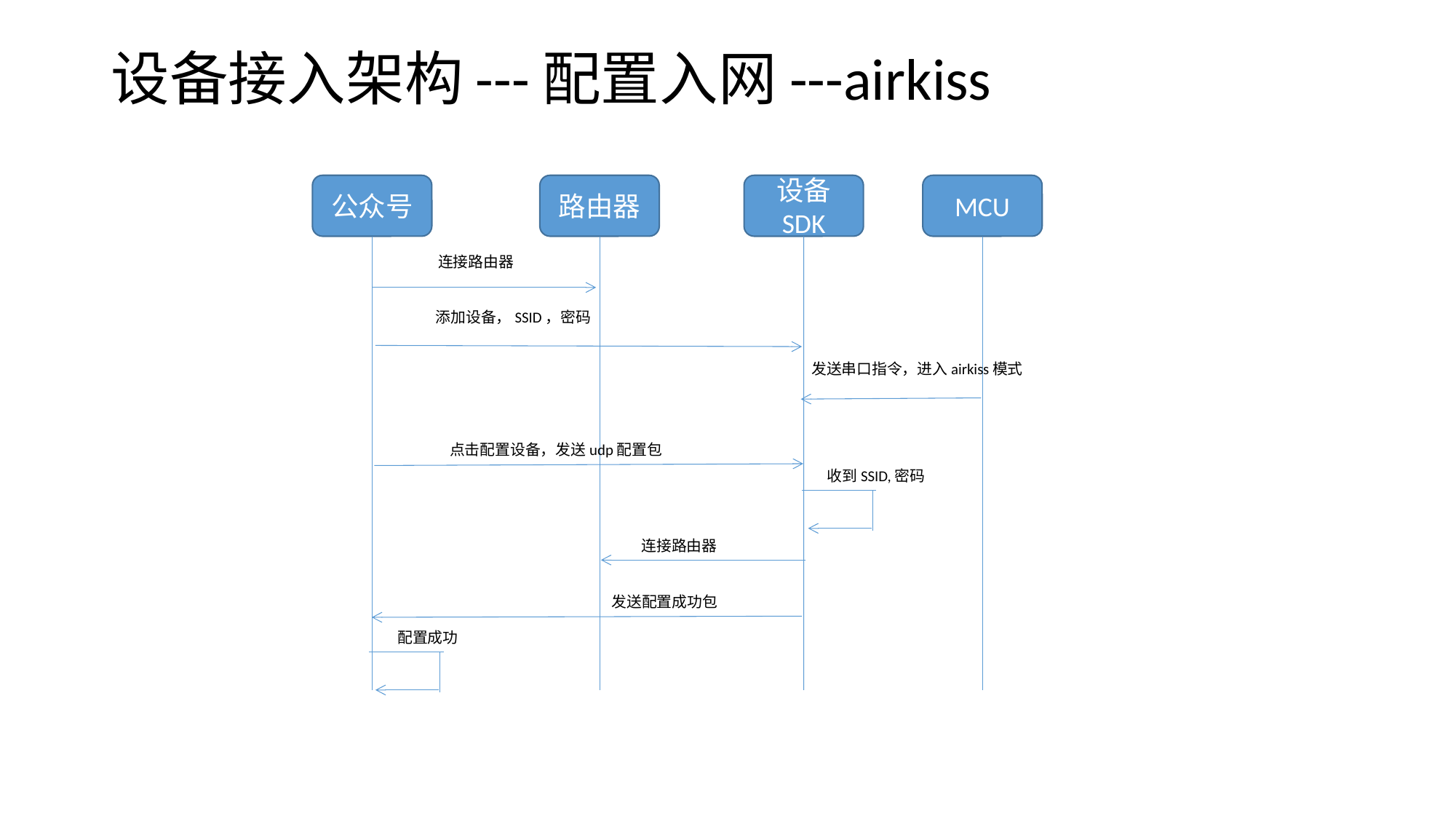

# 设备接入架构---配置入网---airkiss
公众号
路由器
设备
SDK
MCU
连接路由器
添加设备，SSID，密码
发送串口指令，进入airkiss模式
点击配置设备，发送udp配置包
收到SSID,密码
连接路由器
发送配置成功包
配置成功